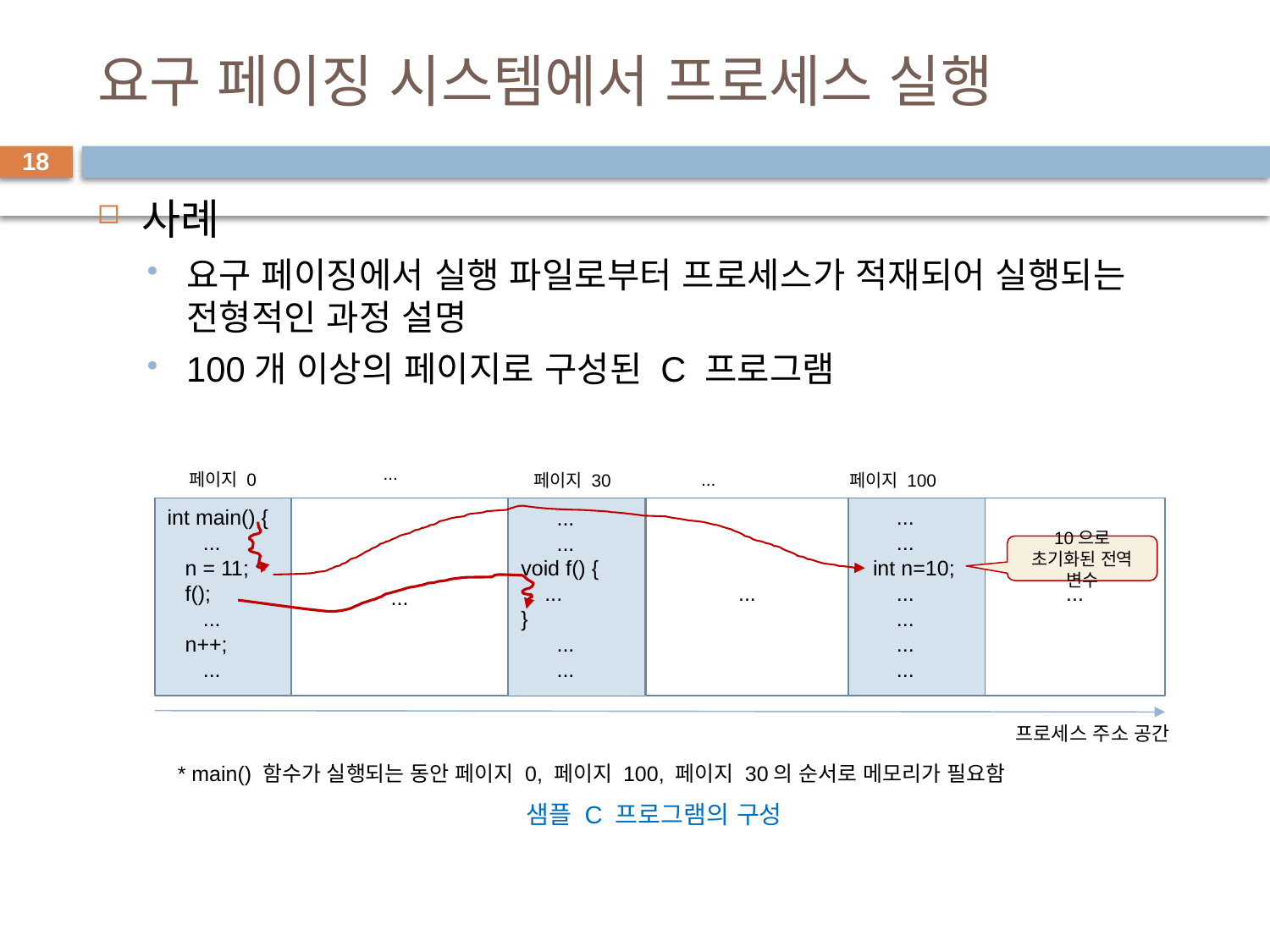

# 요구 페이징 시스템에서 프로세스 실행
18
사례
요구 페이징에서 실행 파일로부터 프로세스가 적재되어 실행되는 전형적인 과정 설명
100개 이상의 페이지로 구성된 C 프로그램
...
페이지 0
...
페이지 30
페이지 100
int main() {
      ...
   n = 11;
   f();
      ...
   n++;
      ...

...

...

      ...
      ...
  int n=10;
      ...
      ...
      ...
      ...

...

      ...
      ...
void f() {
    ...
}
      ...
      ...

프로세스 주소 공간

* main() 함수가 실행되는 동안 페이지 0, 페이지 100, 페이지 30의 순서로 메모리가 필요함
샘플 C 프로그램의 구성
10으로 초기화된 전역 변수